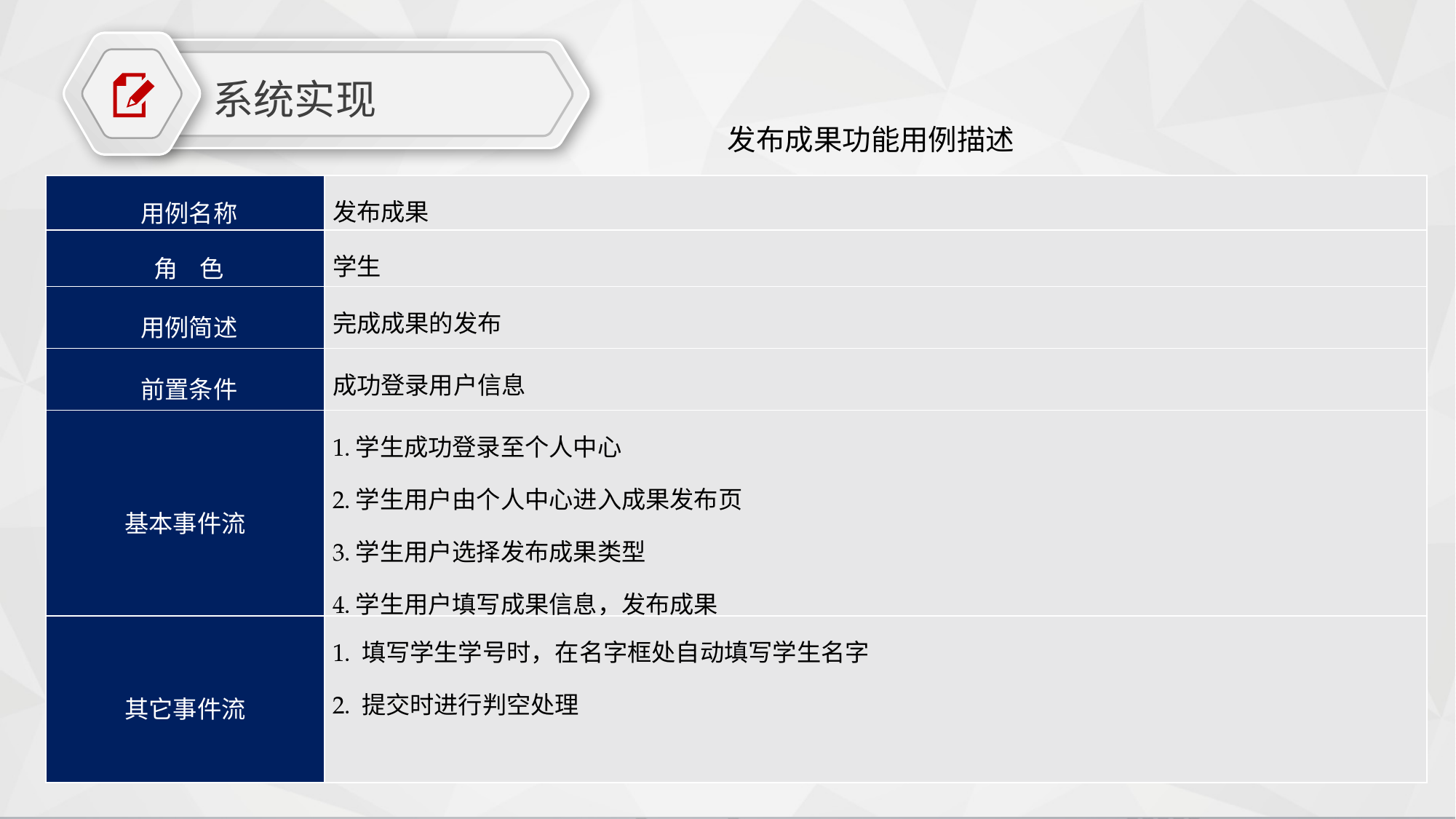

系统实现

发布成果功能用例描述
| 用例名称 | 发布成果 |
| --- | --- |
| 角 色 | 学生 |
| 用例简述 | 完成成果的发布 |
| 前置条件 | 成功登录用户信息 |
| 基本事件流 | 1.学生成功登录至个人中心 2.学生用户由个人中心进入成果发布页 3.学生用户选择发布成果类型 4.学生用户填写成果信息，发布成果 |
| 其它事件流 | 1. 填写学生学号时，在名字框处自动填写学生名字 2. 提交时进行判空处理 |